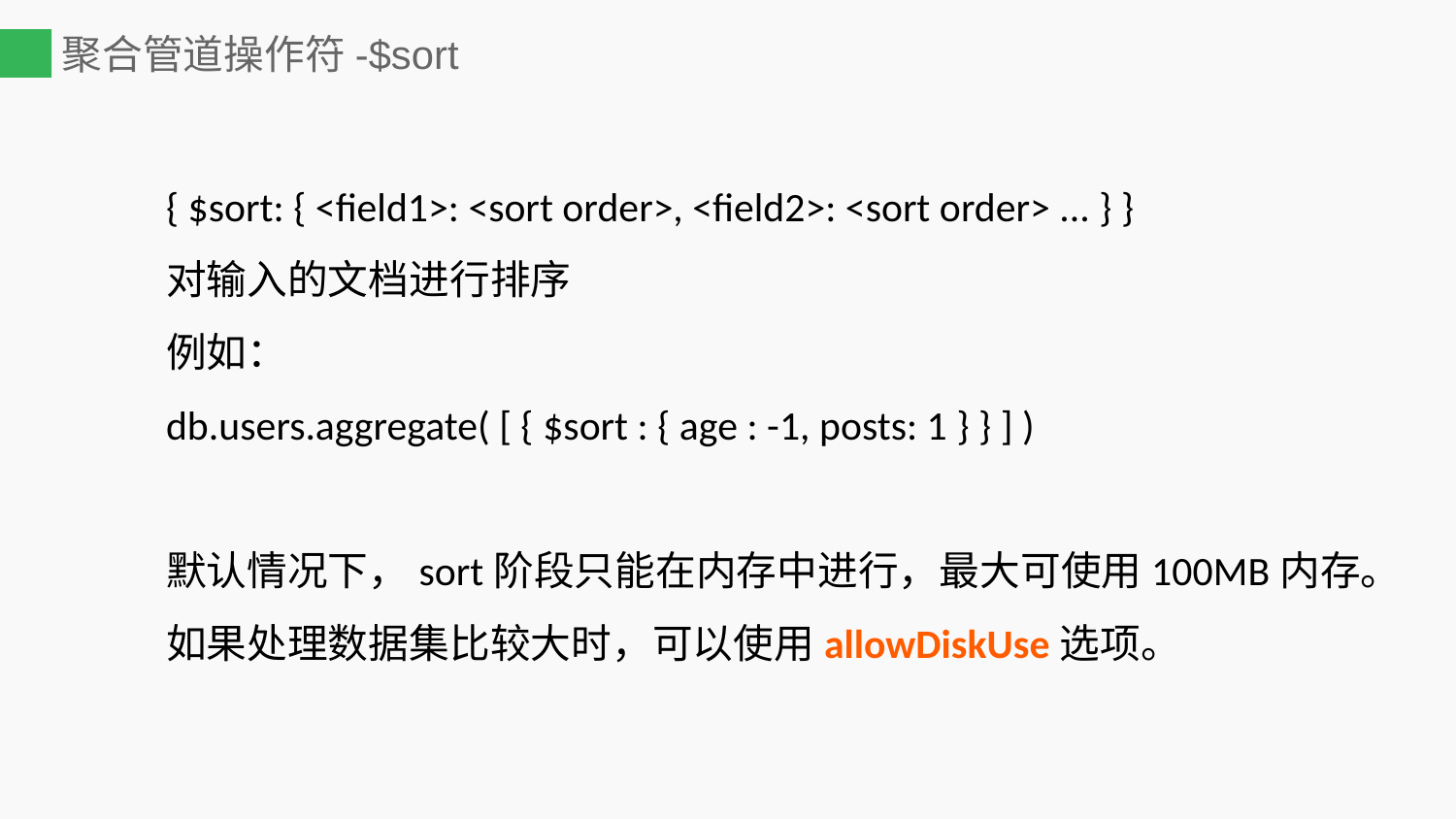

# 聚合管道操作符-$sort
{ $sort: { <field1>: <sort order>, <field2>: <sort order> ... } }
对输入的文档进行排序
例如：
db.users.aggregate( [ { $sort : { age : -1, posts: 1 } } ] )

默认情况下，sort阶段只能在内存中进行，最大可使用100MB内存。如果处理数据集比较大时，可以使用allowDiskUse选项。